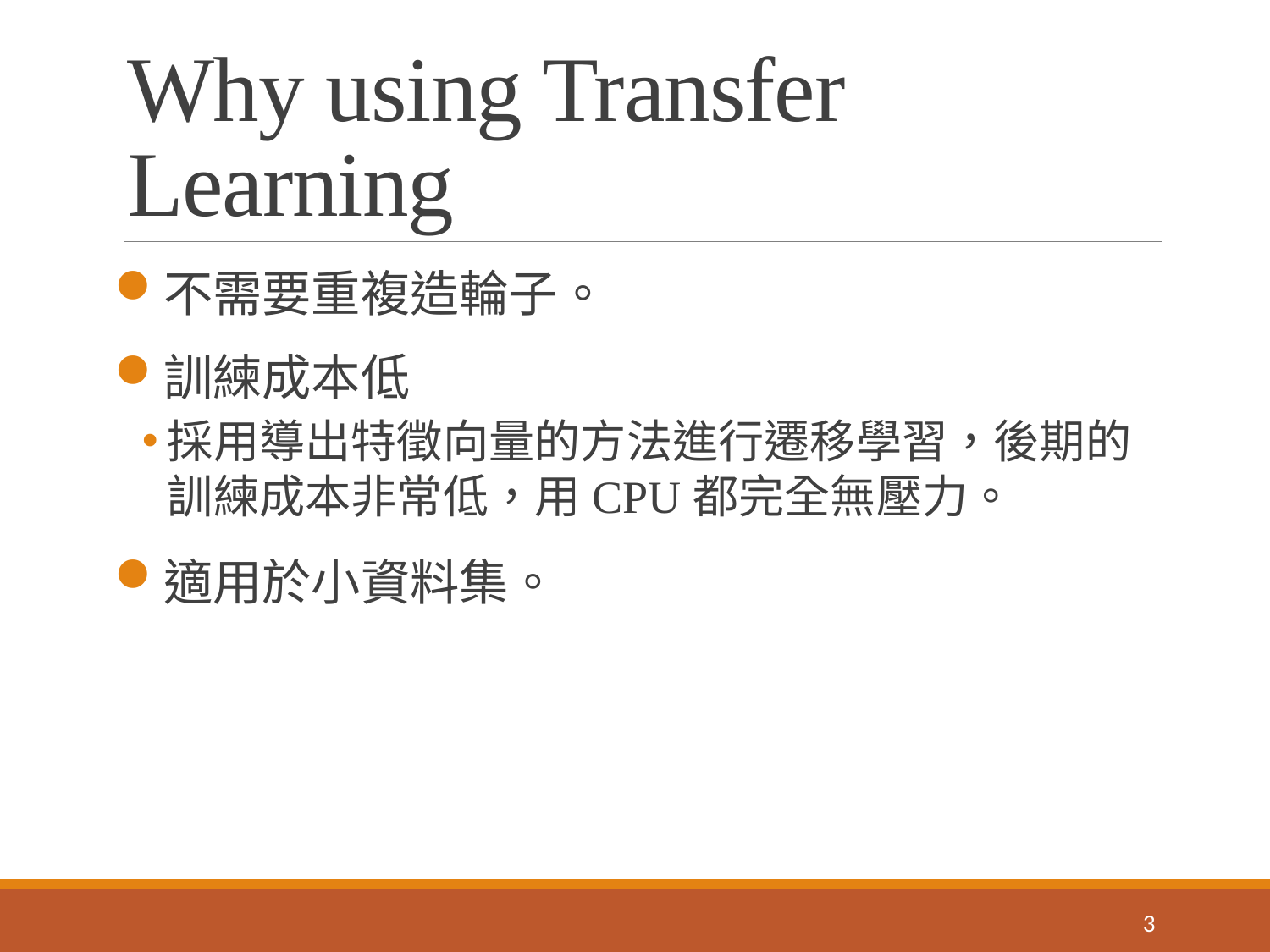

# Why using Transfer Learning
不需要重複造輪子。
訓練成本低
採用導出特徵向量的方法進行遷移學習，後期的訓練成本非常低，用CPU都完全無壓力。
適用於小資料集。
3